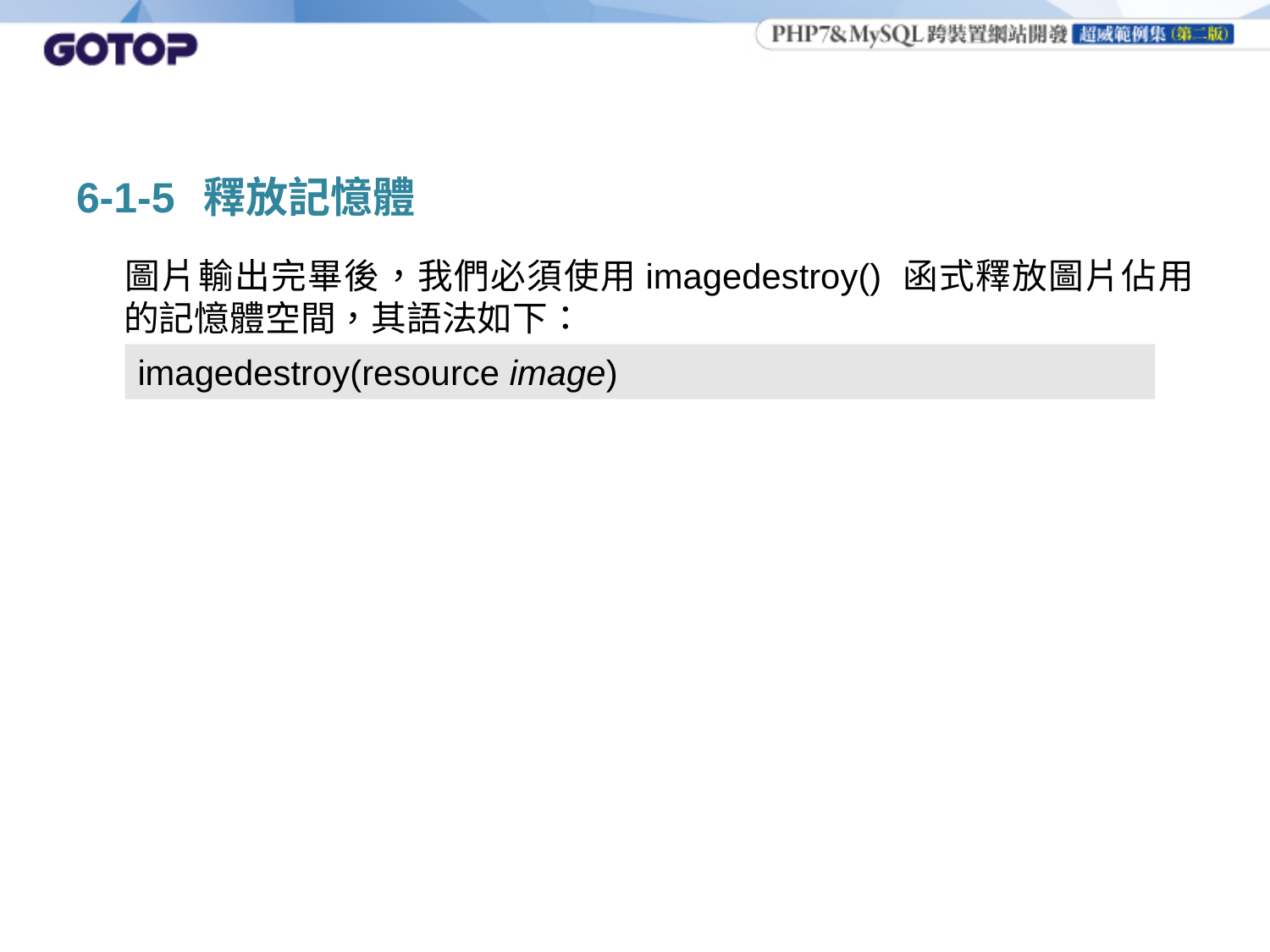

# 6-1-5	釋放記憶體
	圖片輸出完畢後，我們必須使用imagedestroy() 函式釋放圖片佔用的記憶體空間，其語法如下：

imagedestroy(resource image)